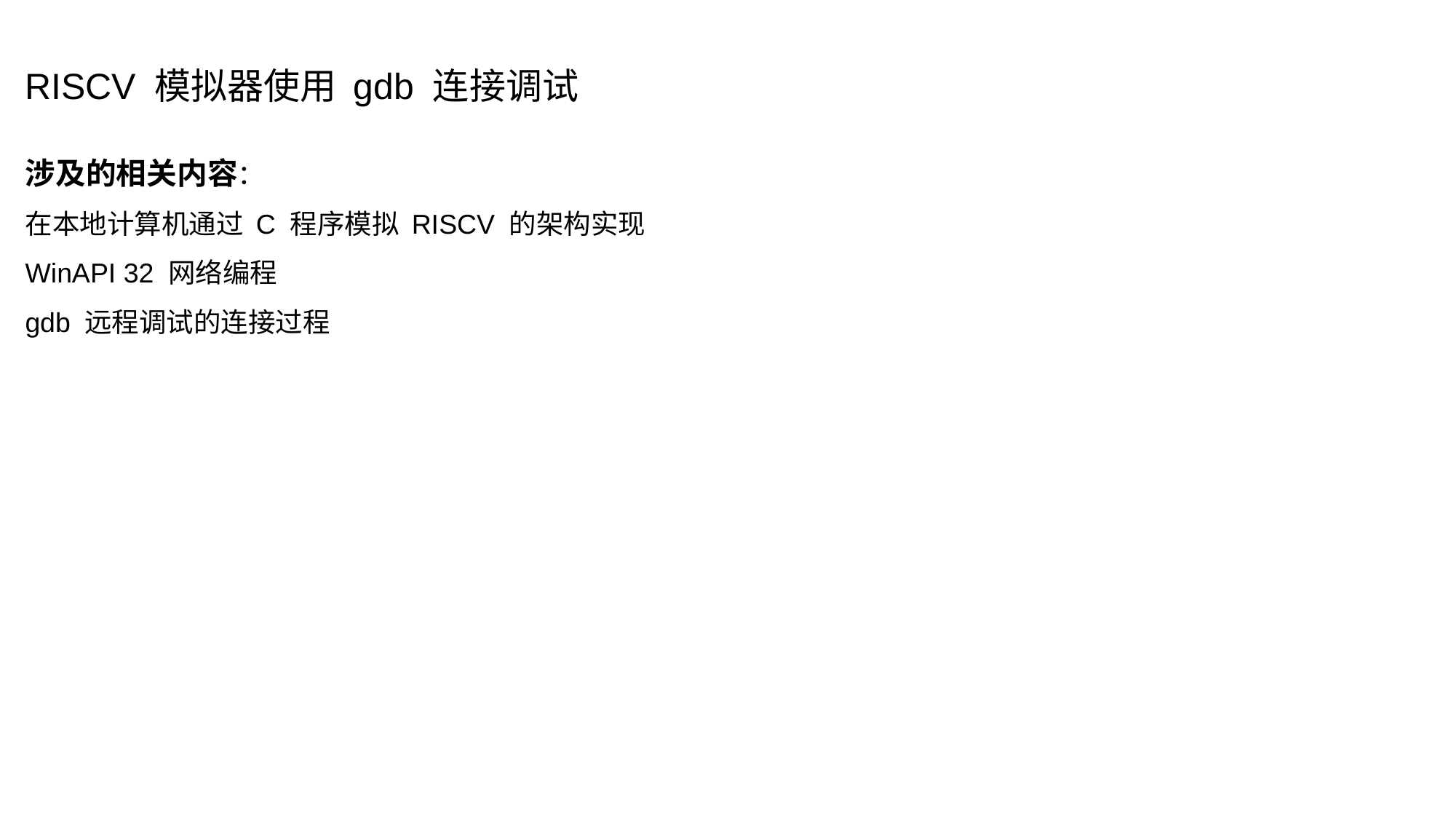

RISCV 模拟器使用 gdb 连接调试
涉及的相关内容：
在本地计算机通过 C 程序模拟 RISCV 的架构实现
WinAPI 32 网络编程
gdb 远程调试的连接过程